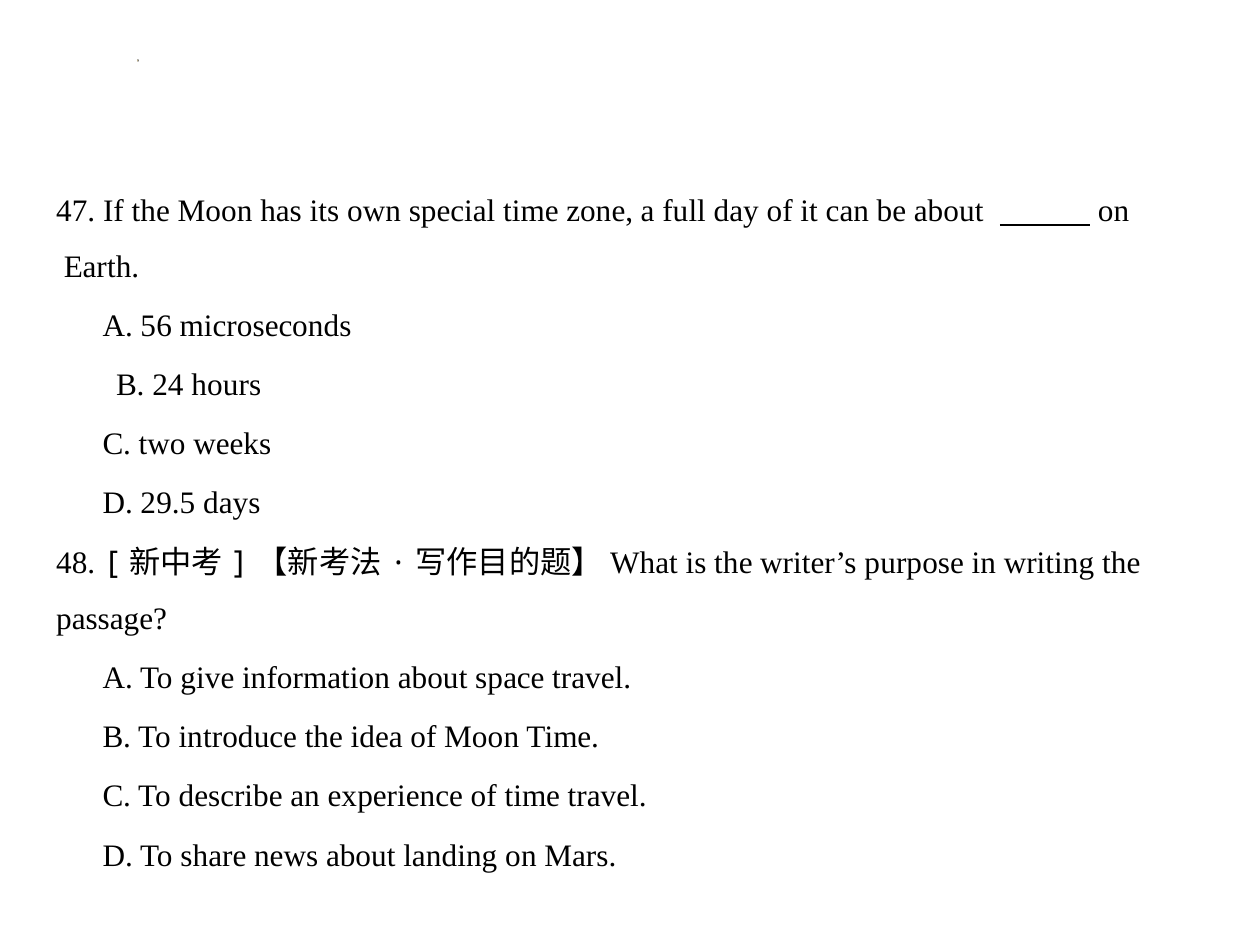

47. If the Moon has its own special time zone, a full day of it can be about 　　    on
 Earth.
      A. 56 microseconds
  　B. 24 hours
      C. two weeks
      D. 29.5 days
48. [新中考]【新考法·写作目的题】What is the writer’s purpose in writing the passage?
      A. To give information about space travel.
      B. To introduce the idea of Moon Time.
      C. To describe an experience of time travel.
      D. To share news about landing on Mars.